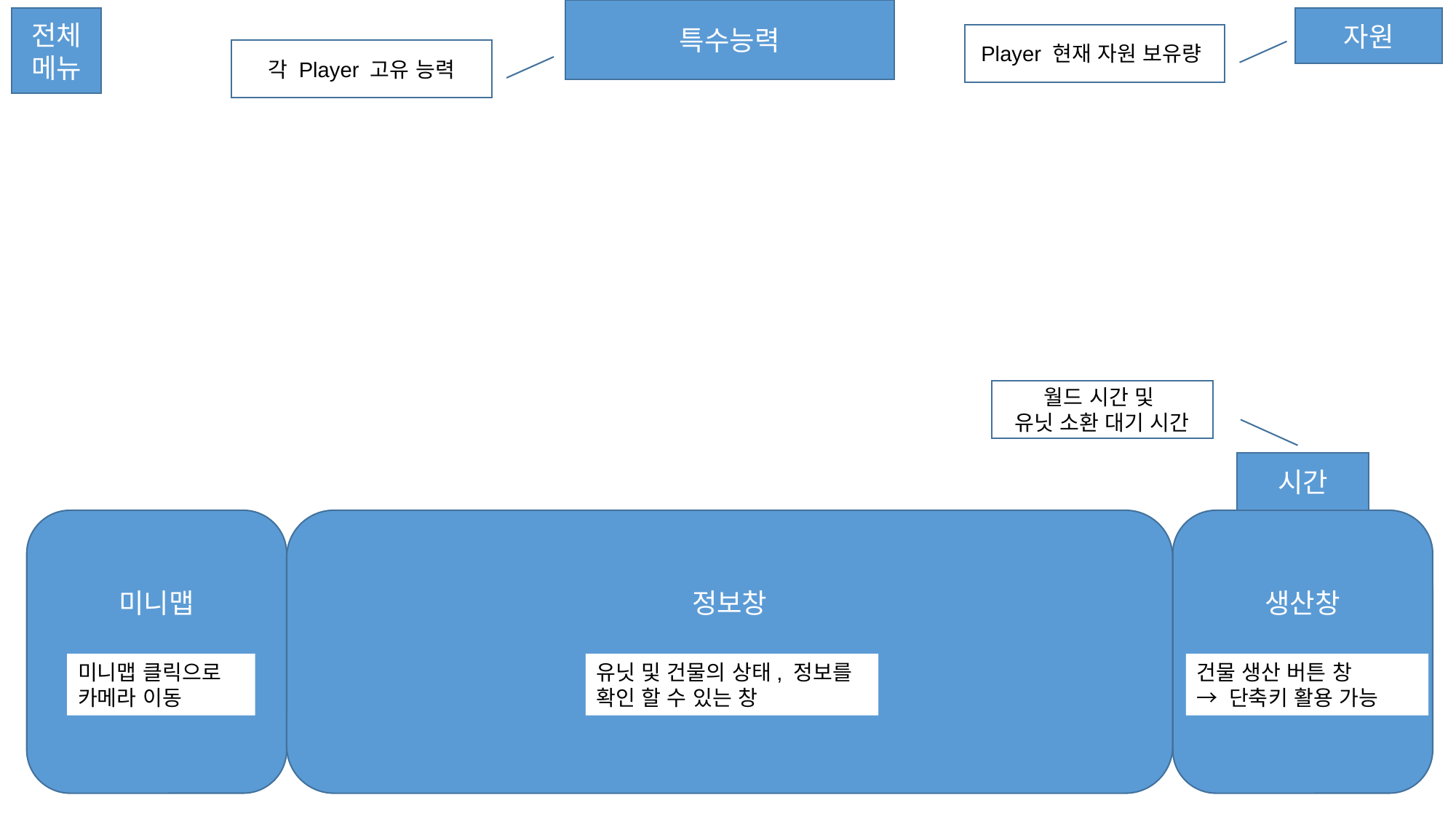

특수능력
전체메뉴
자원
Player 현재 자원 보유량
각 Player 고유 능력
월드 시간 및
유닛 소환 대기 시간
시간
정보창

미니맵

생산창

미니맵 클릭으로 카메라 이동
유닛 및 건물의 상태, 정보를
확인 할 수 있는 창
건물 생산 버튼 창
→ 단축키 활용 가능